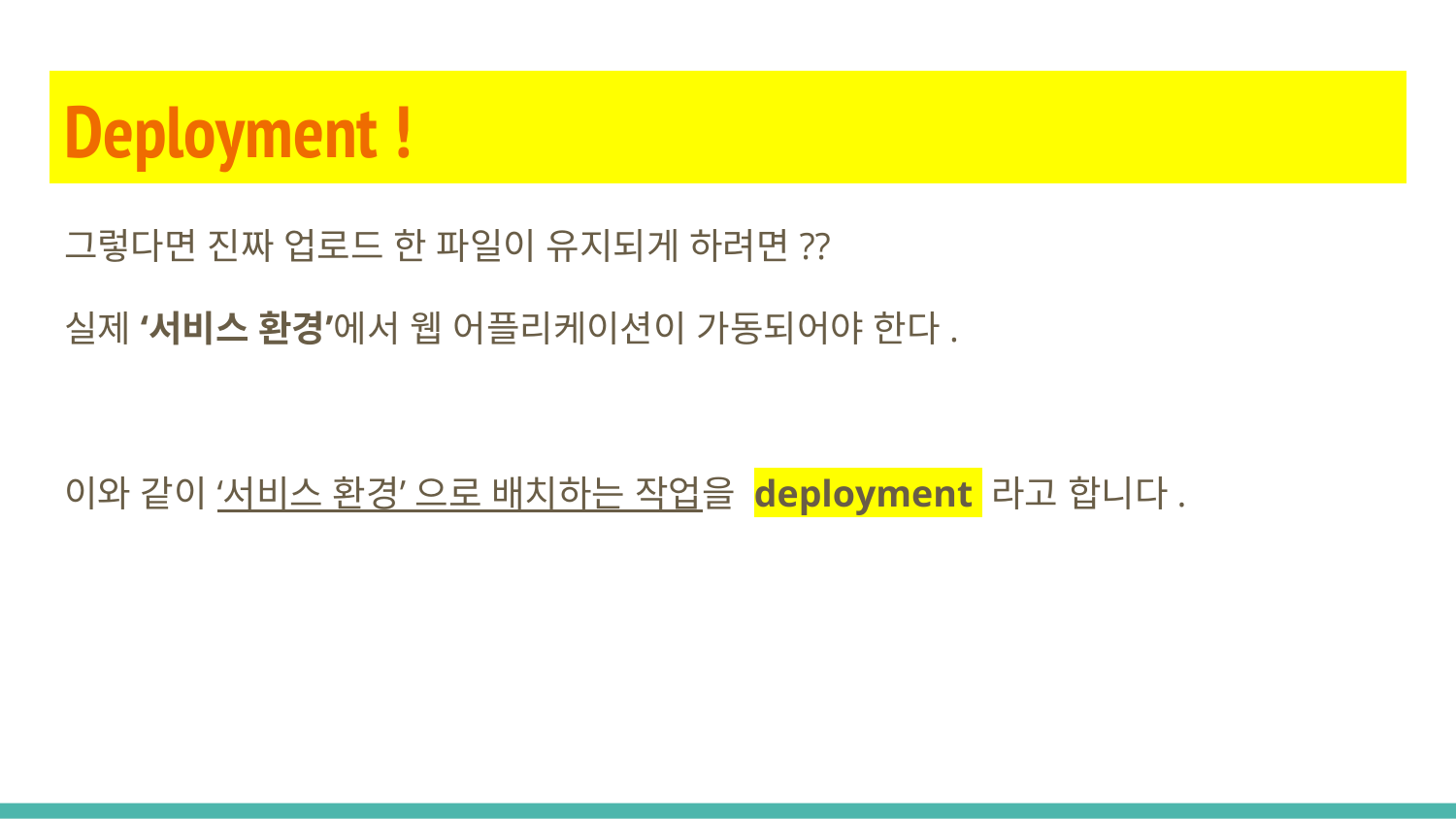

# Deployment !
그렇다면 진짜 업로드 한 파일이 유지되게 하려면??
실제 ‘서비스 환경’에서 웹 어플리케이션이 가동되어야 한다.

이와 같이 ‘서비스 환경’ 으로 배치하는 작업을 deployment 라고 합니다.